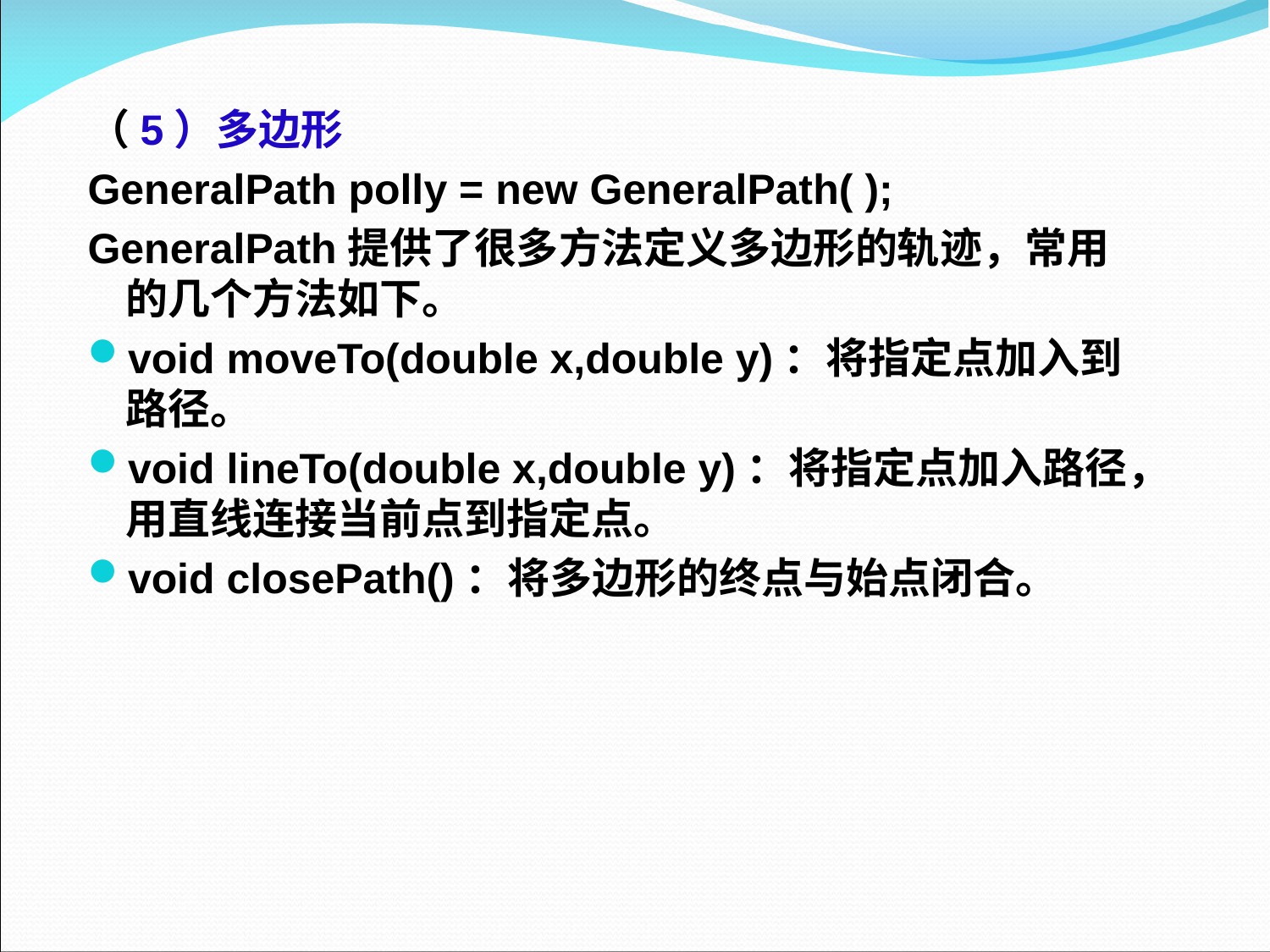

（5）多边形
GeneralPath polly = new GeneralPath( );
GeneralPath提供了很多方法定义多边形的轨迹，常用的几个方法如下。
void moveTo(double x,double y)：将指定点加入到路径。
void lineTo(double x,double y)：将指定点加入路径，用直线连接当前点到指定点。
void closePath()：将多边形的终点与始点闭合。